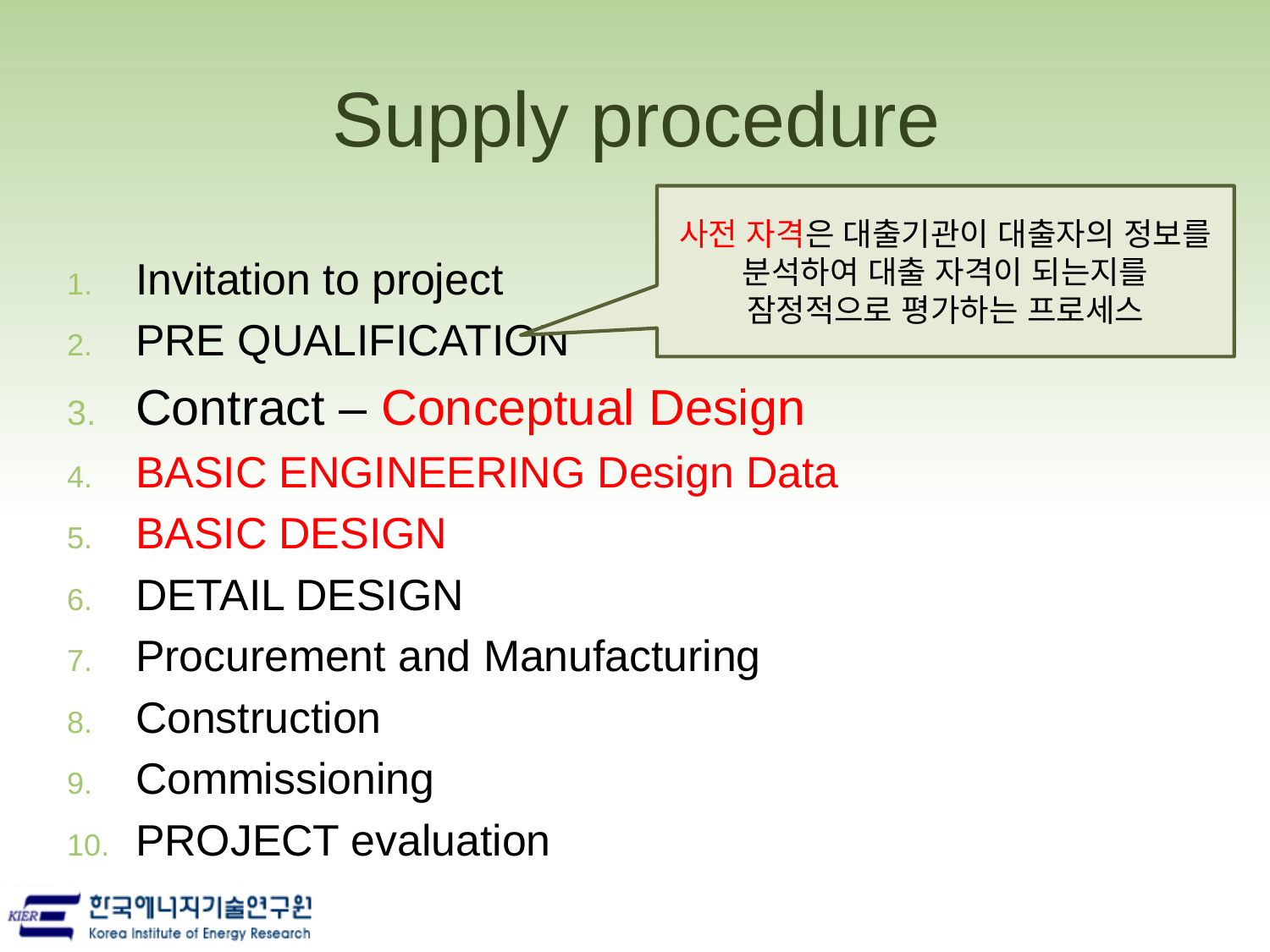

# Supply procedure
사전 자격은 대출기관이 대출자의 정보를 분석하여 대출 자격이 되는지를 잠정적으로 평가하는 프로세스
Invitation to project
PRE QUALIFICATION
Contract – Conceptual Design
BASIC ENGINEERING Design Data
BASIC DESIGN
DETAIL DESIGN
Procurement and Manufacturing
Construction
Commissioning
PROJECT evaluation